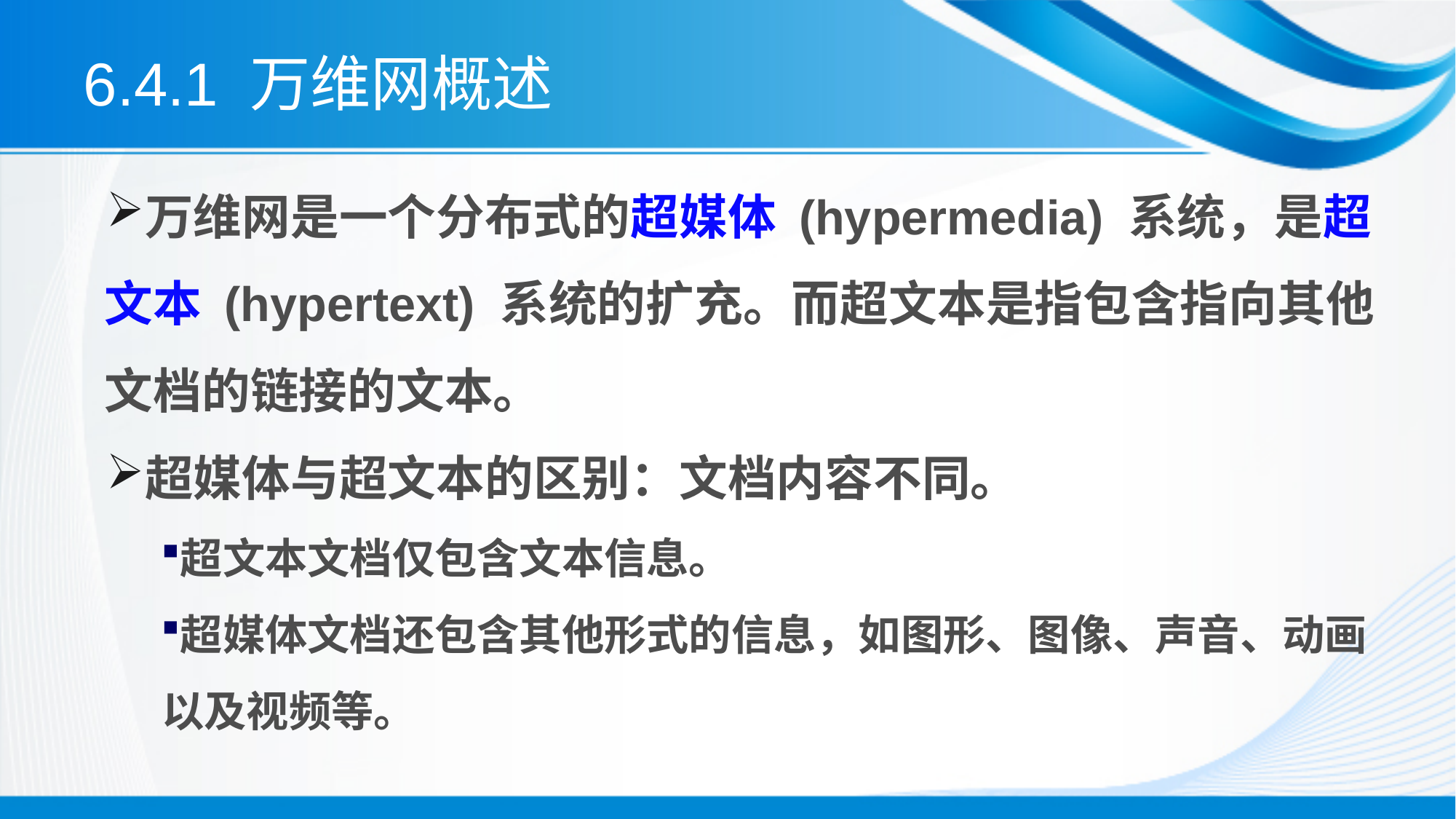

# 6.4.1 万维网概述
万维网是一个分布式的超媒体 (hypermedia) 系统，是超文本 (hypertext) 系统的扩充。而超文本是指包含指向其他文档的链接的文本。
超媒体与超文本的区别：文档内容不同。
超文本文档仅包含文本信息。
超媒体文档还包含其他形式的信息，如图形、图像、声音、动画以及视频等。